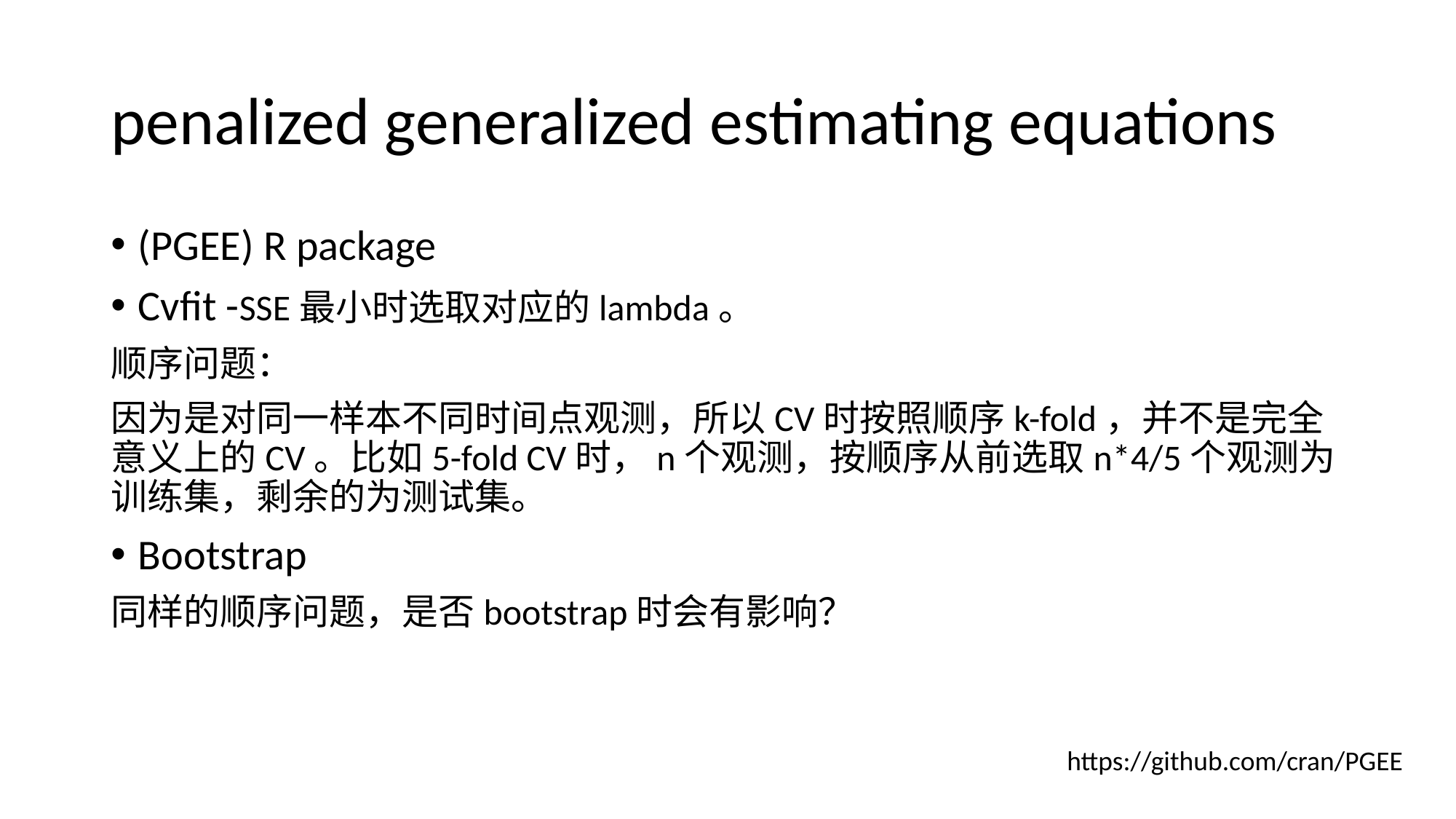

# penalized generalized estimating equations
(PGEE) R package
Cvfit -SSE最小时选取对应的lambda。
顺序问题：
因为是对同一样本不同时间点观测，所以CV时按照顺序k-fold，并不是完全意义上的CV。比如5-fold CV时，n个观测，按顺序从前选取n*4/5个观测为训练集，剩余的为测试集。
Bootstrap
同样的顺序问题，是否bootstrap时会有影响？

https://github.com/cran/PGEE